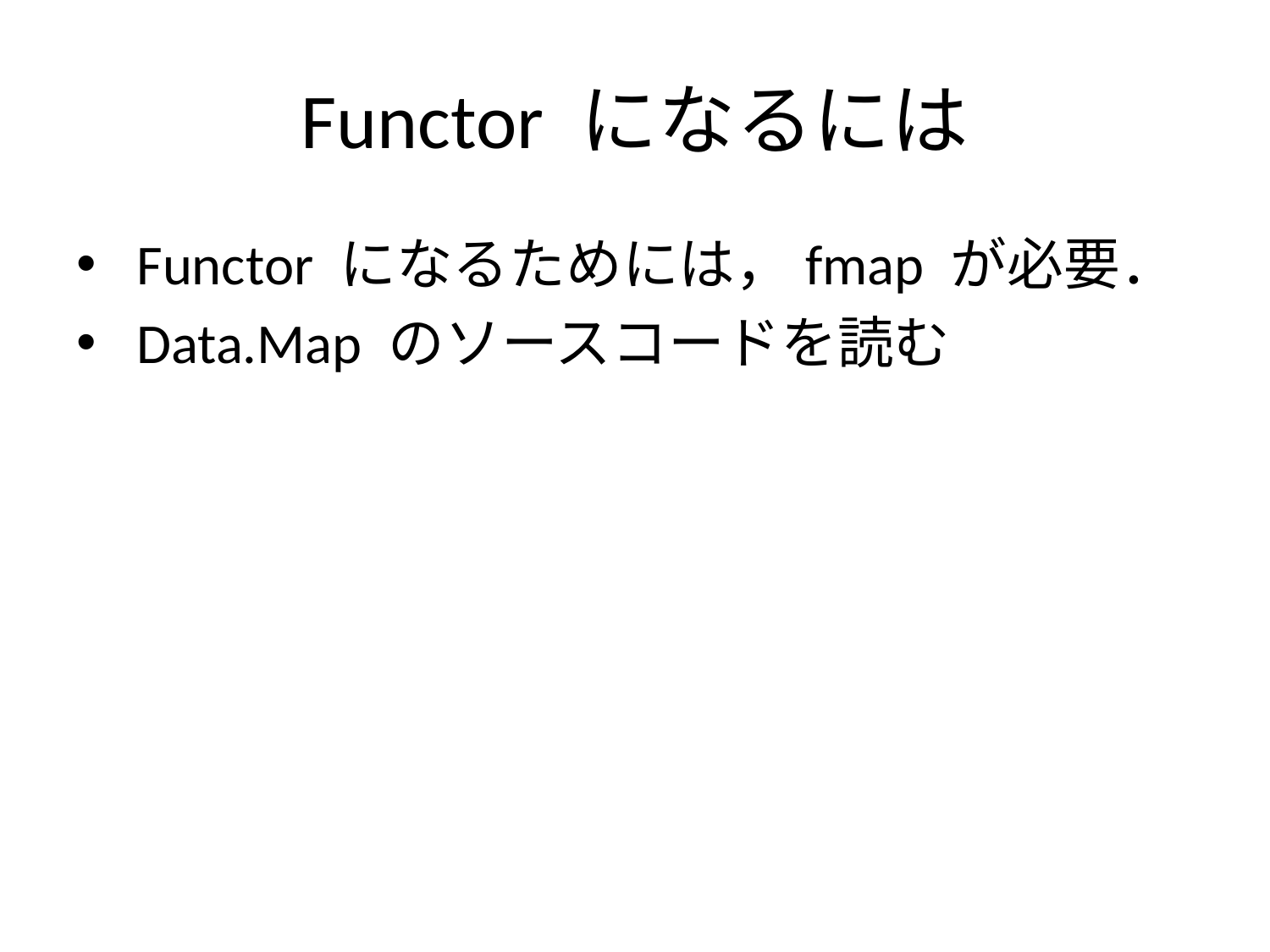

# Functor になるには
 Functor になるためには，fmap が必要．
 Data.Map のソースコードを読む